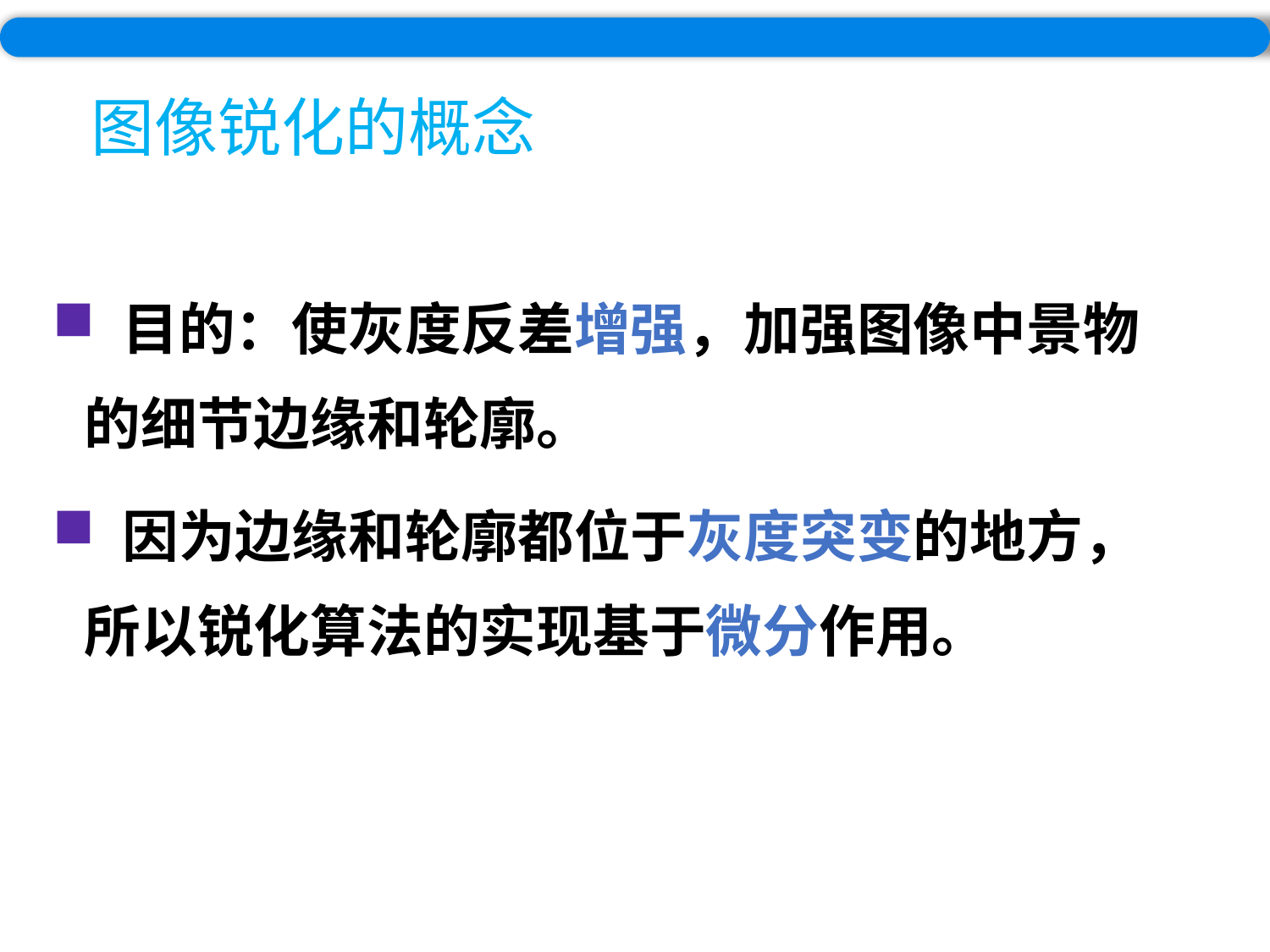

# 图像锐化的概念
 目的：使灰度反差增强，加强图像中景物的细节边缘和轮廓。
 因为边缘和轮廓都位于灰度突变的地方，所以锐化算法的实现基于微分作用。